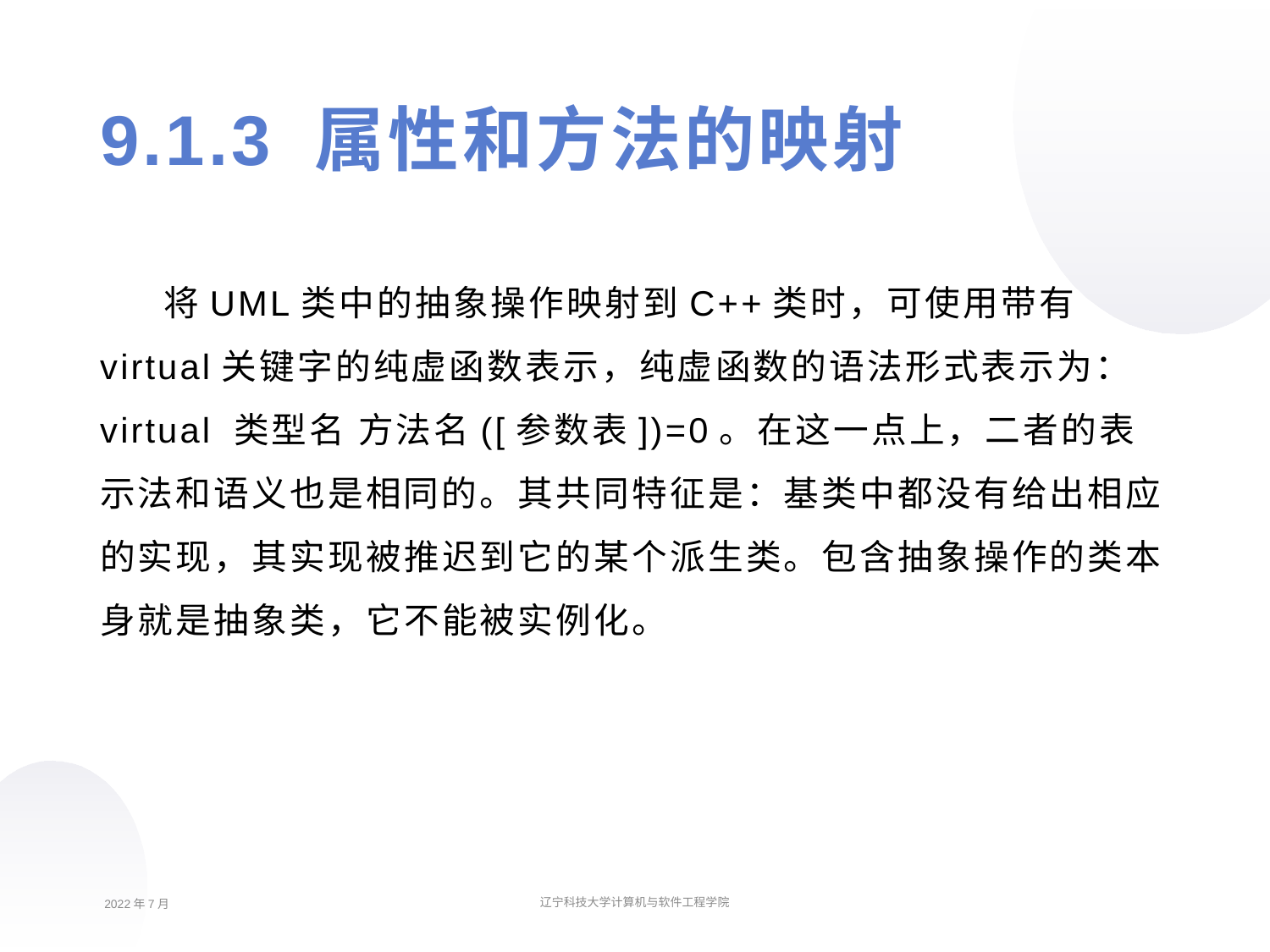

9.1.3 属性和方法的映射
将UML类中的抽象操作映射到C++类时，可使用带有virtual关键字的纯虚函数表示，纯虚函数的语法形式表示为：virtual 类型名 方法名([参数表])=0。在这一点上，二者的表示法和语义也是相同的。其共同特征是：基类中都没有给出相应的实现，其实现被推迟到它的某个派生类。包含抽象操作的类本身就是抽象类，它不能被实例化。

2022年7月
辽宁科技大学计算机与软件工程学院
15